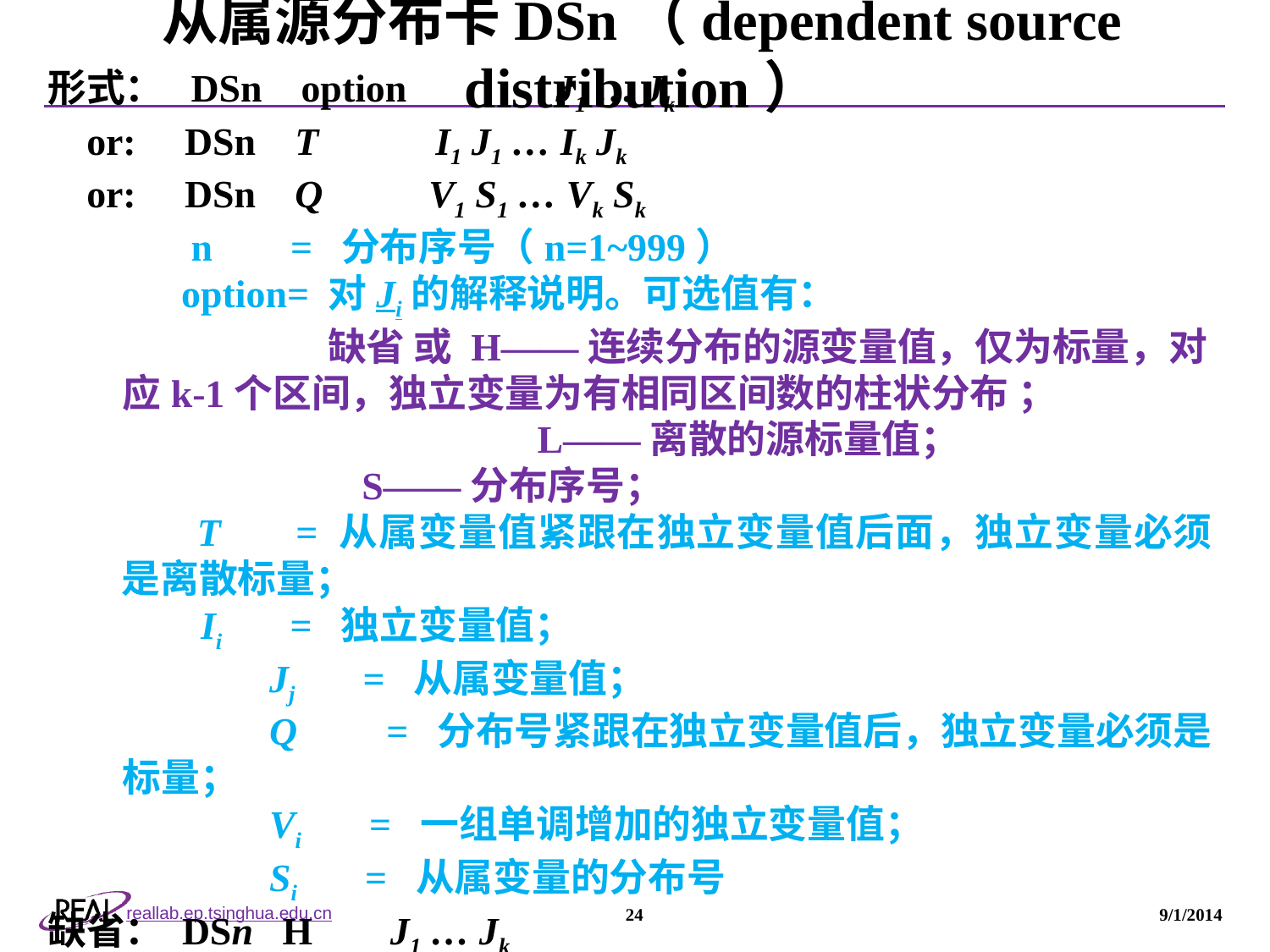

# 从属源分布卡DSn（dependent source distribution）
形式：  DSn    option   	J1 … Jk
    or:     DSn    T            I1 J1 … Ik Jk
    or:     DSn    Q      	V1 S1 … Vk Sk
       n        =  分布序号（n=1~999）
      option= 对Ji的解释说明。可选值有：
                      缺省 或 H——连续分布的源变量值，仅为标量，对应k-1个区间，独立变量为有相同区间数的柱状分布 ；            		                 L——离散的源标量值；
	    S——分布序号；
       T       = 从属变量值紧跟在独立变量值后面，独立变量必须是离散标量；
        Ii       =  独立变量值；
	  Jj       =  从属变量值；
	  Q      	 =  分布号紧跟在独立变量值后，独立变量必须是标量；
	  Vi       =  一组单调增加的独立变量值；
	  Si       =  从属变量的分布号
缺省： DSn   H        J1 … Jk